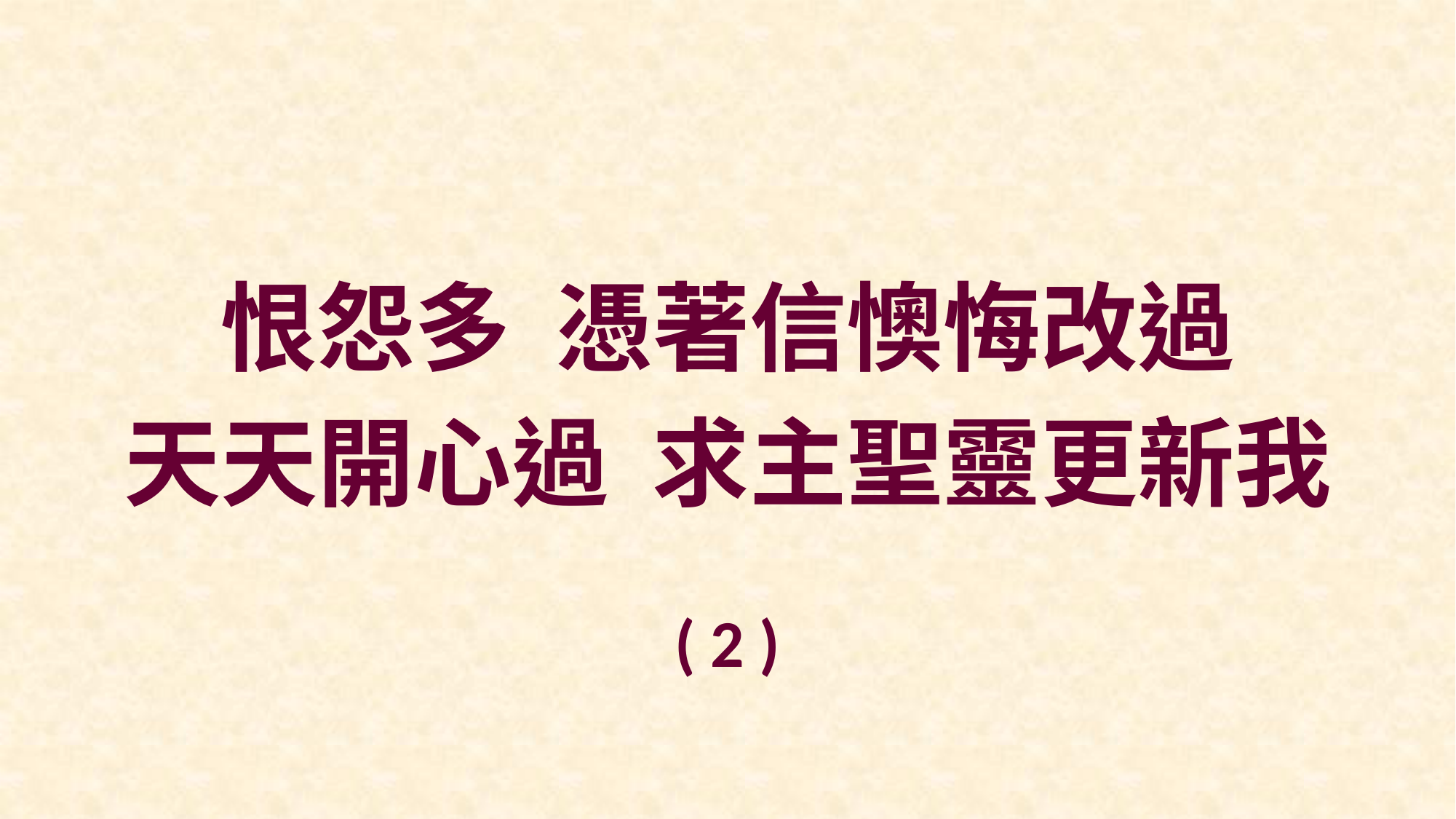

恨怨多  憑著信懊悔改過
天天開心過  求主聖靈更新我
( 2 )